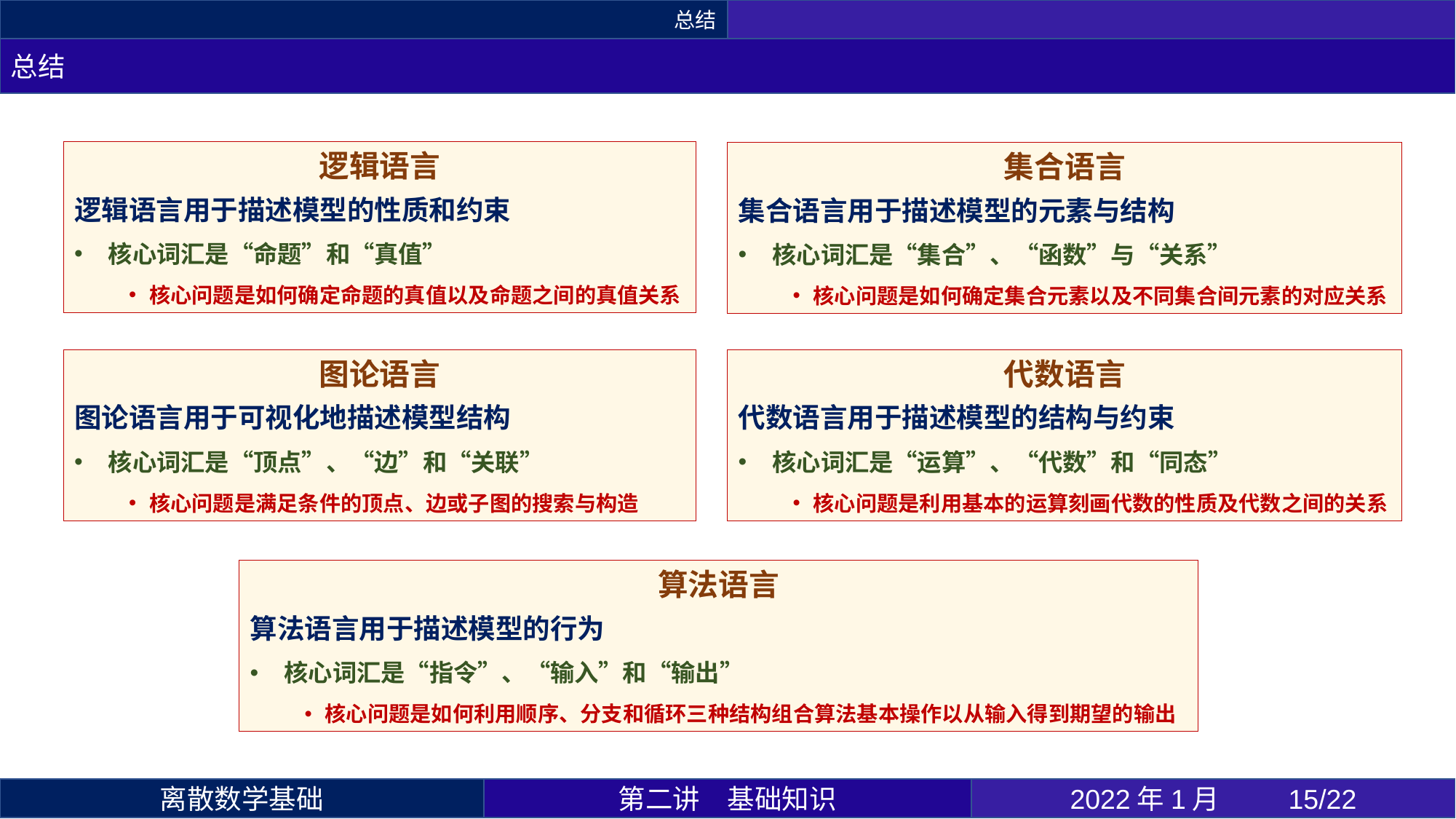

总结

总结
逻辑语言
逻辑语言用于描述模型的性质和约束
核心词汇是“命题”和“真值”
核心问题是如何确定命题的真值以及命题之间的真值关系
集合语言
集合语言用于描述模型的元素与结构
核心词汇是“集合”、“函数”与“关系”
核心问题是如何确定集合元素以及不同集合间元素的对应关系
图论语言
图论语言用于可视化地描述模型结构
核心词汇是“顶点”、“边”和“关联”
核心问题是满足条件的顶点、边或子图的搜索与构造
代数语言
代数语言用于描述模型的结构与约束
核心词汇是“运算”、“代数”和“同态”
核心问题是利用基本的运算刻画代数的性质及代数之间的关系
算法语言
算法语言用于描述模型的行为
核心词汇是“指令”、“输入”和“输出”
核心问题是如何利用顺序、分支和循环三种结构组合算法基本操作以从输入得到期望的输出
离散数学基础
第二讲	基础知识
2022年1月 	15/22